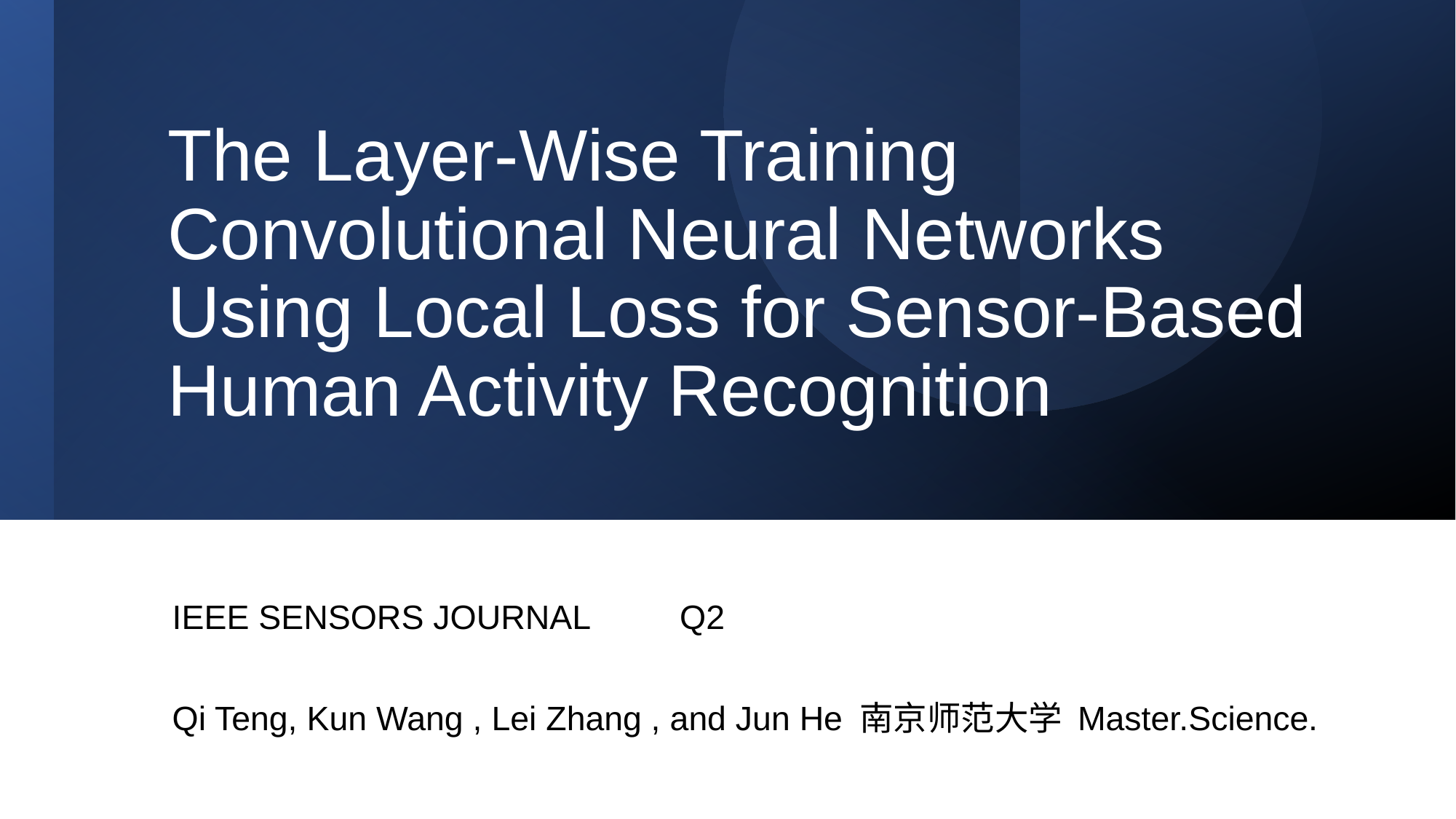

# The Layer-Wise Training Convolutional Neural Networks Using Local Loss for Sensor-Based Human Activity Recognition
IEEE SENSORS JOURNAL  	Q2

Qi Teng, Kun Wang , Lei Zhang , and Jun He 南京师范大学 Master.Science.